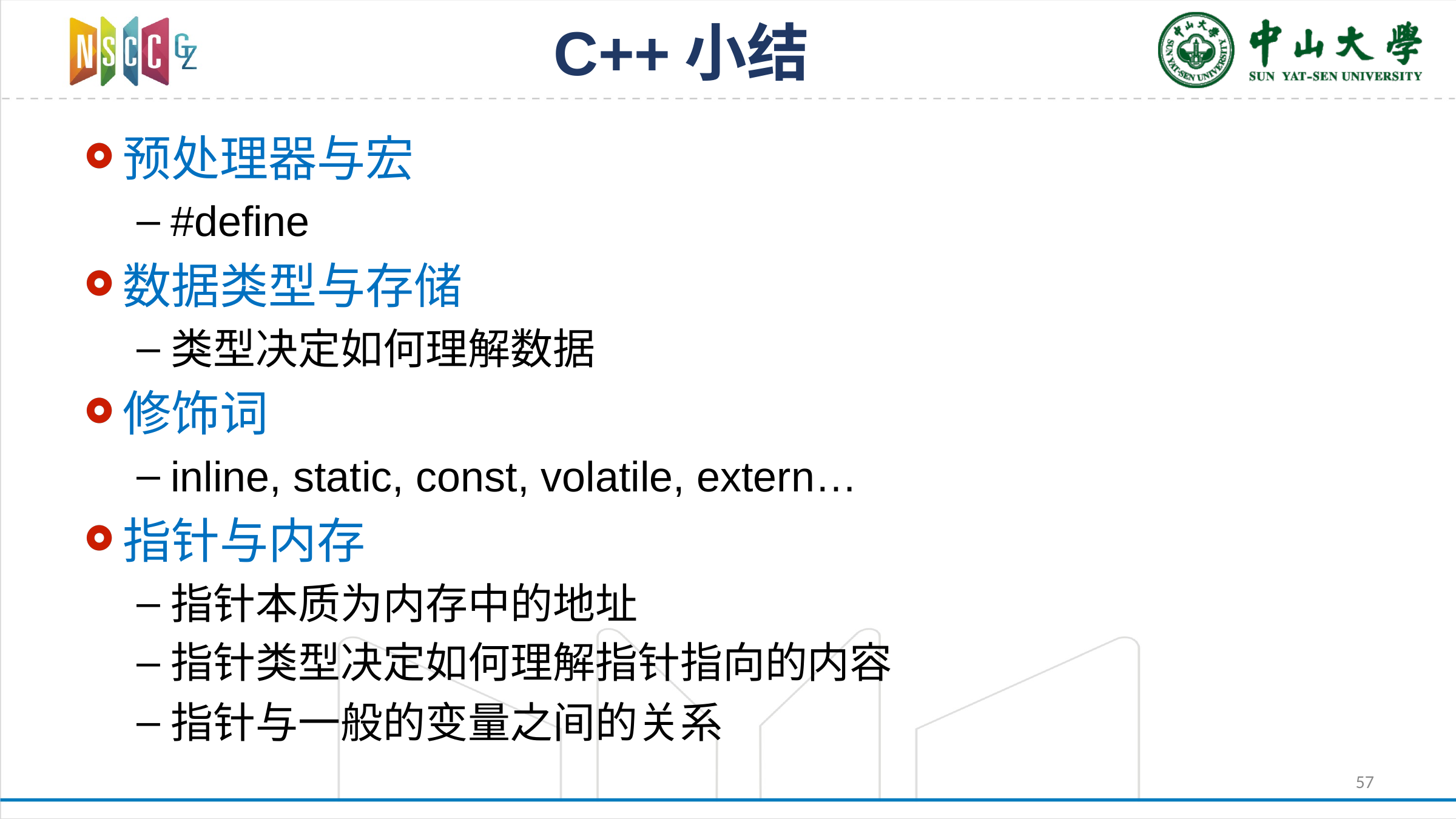

# C++小结
预处理器与宏
#define
数据类型与存储
类型决定如何理解数据
修饰词
inline, static, const, volatile, extern…
指针与内存
指针本质为内存中的地址
指针类型决定如何理解指针指向的内容
指针与一般的变量之间的关系
57